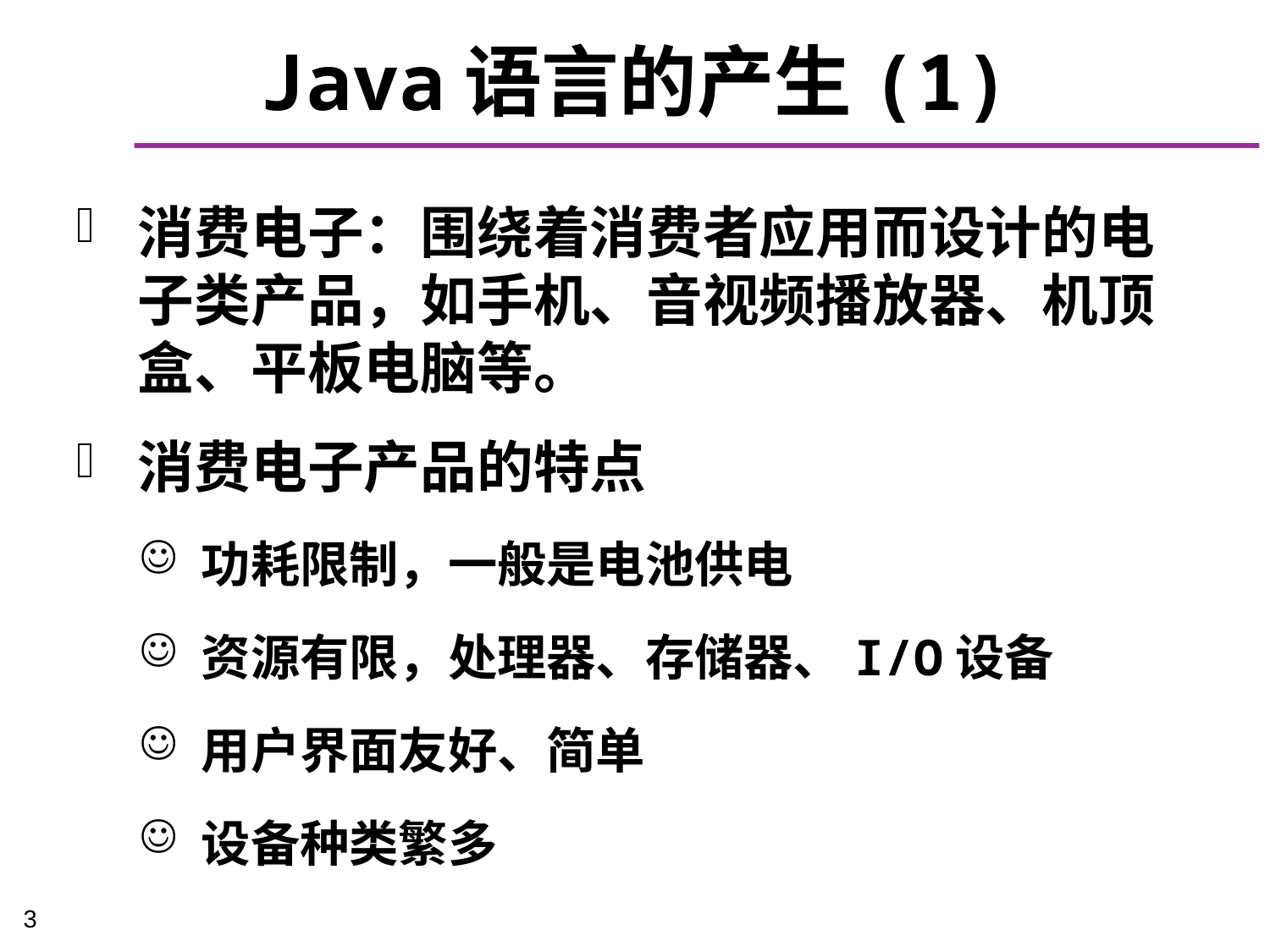

# Java语言的产生(1)
消费电子：围绕着消费者应用而设计的电子类产品，如手机、音视频播放器、机顶盒、平板电脑等。
消费电子产品的特点
功耗限制，一般是电池供电
资源有限，处理器、存储器、I/O设备
用户界面友好、简单
设备种类繁多
3